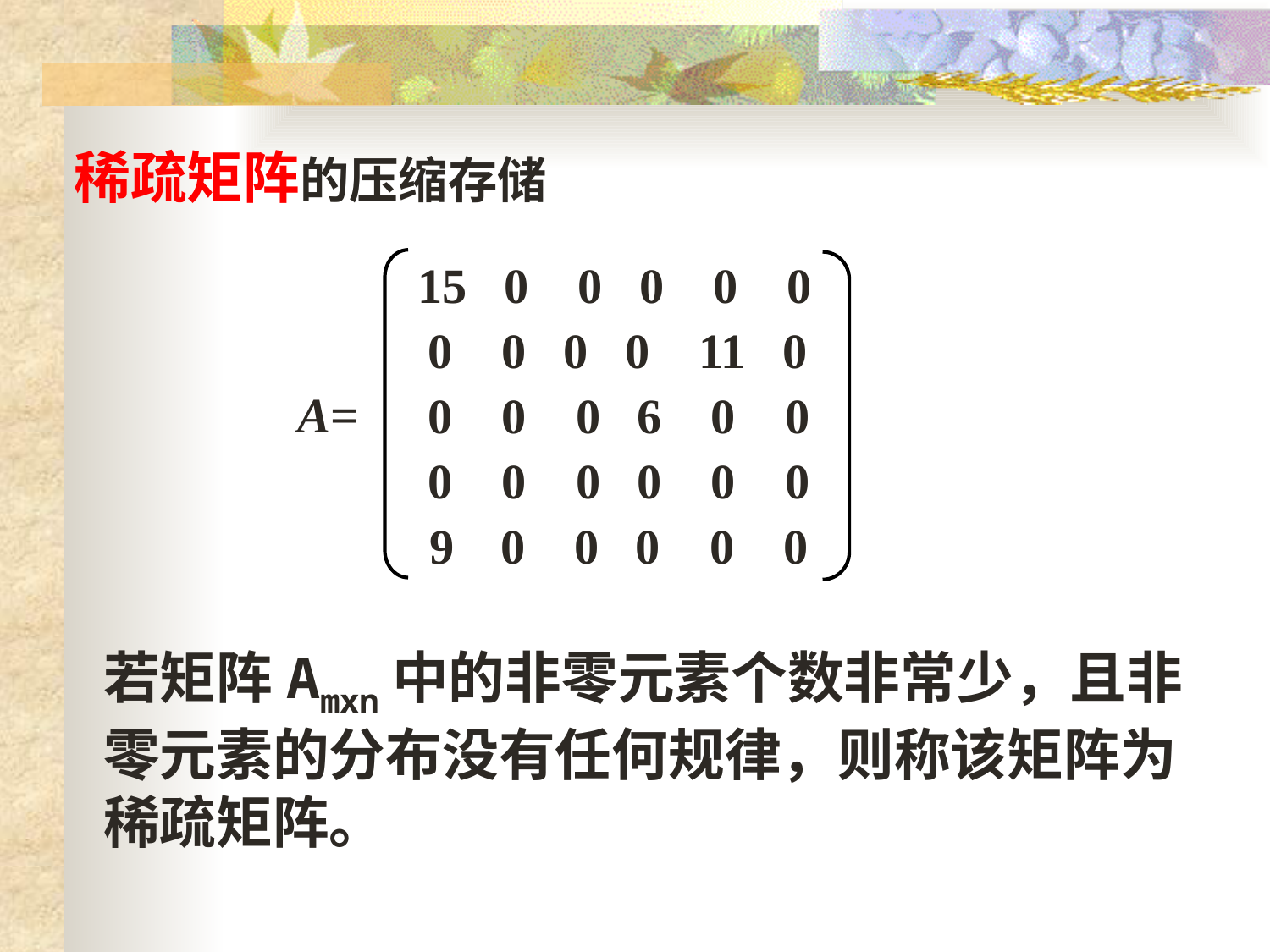

稀疏矩阵的压缩存储
15   0    0   0    0    0
 0    0   0   0    11   0
 0    0    0   6    0    0
 0    0    0   0    0    0
 9    0    0   0    0    0

A=
若矩阵Amxn中的非零元素个数非常少，且非零元素的分布没有任何规律，则称该矩阵为稀疏矩阵。